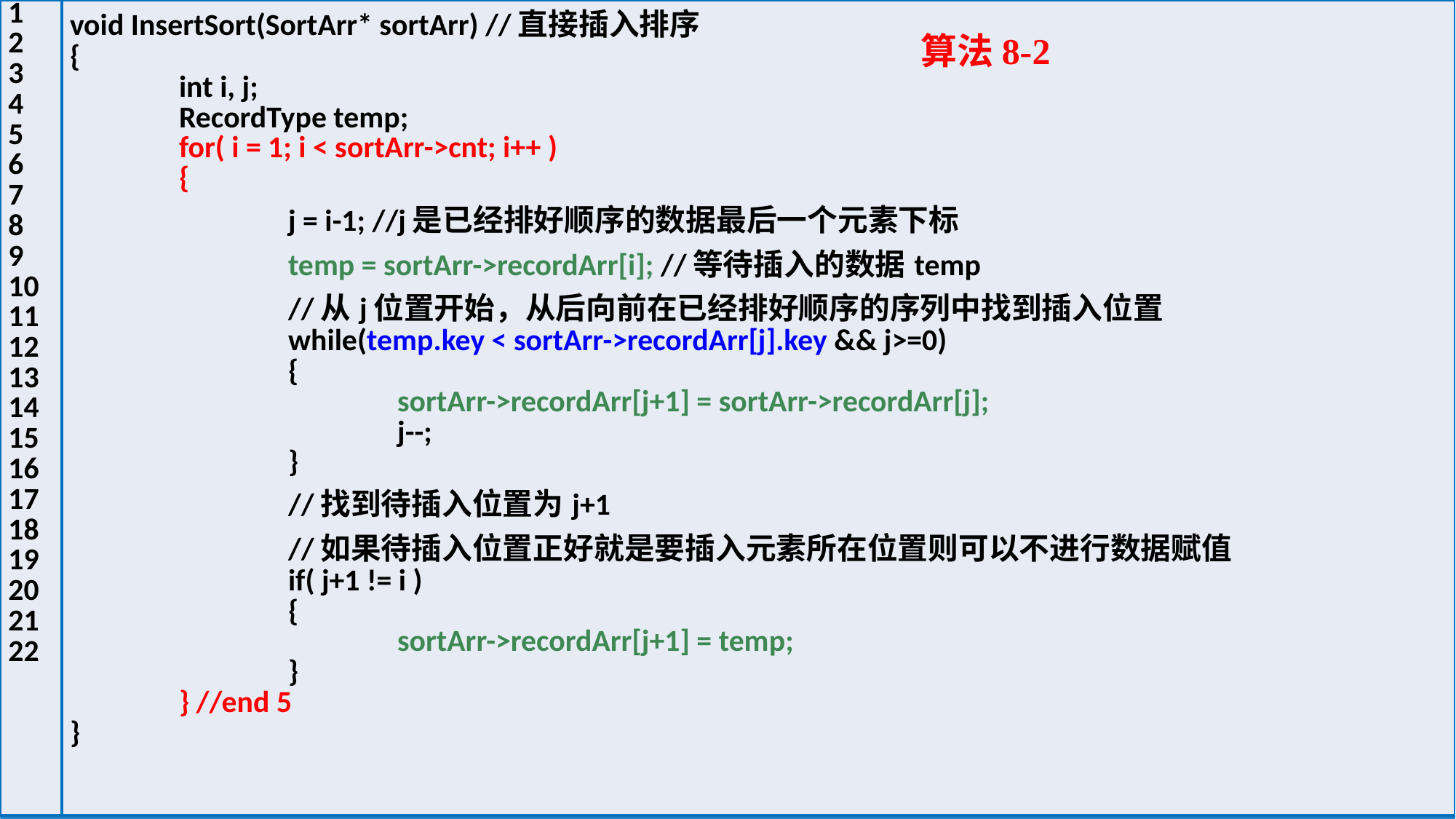

| 1 2 3 4 5 6 7 8 9 10 11 12 13 14 15 16 17 18 19 20 21 22 | void InsertSort(SortArr\* sortArr) //直接插入排序 { int i, j; RecordType temp; for( i = 1; i < sortArr->cnt; i++ ) { j = i-1; //j是已经排好顺序的数据最后一个元素下标 temp = sortArr->recordArr[i]; //等待插入的数据temp //从j位置开始，从后向前在已经排好顺序的序列中找到插入位置 while(temp.key < sortArr->recordArr[j].key && j>=0) { sortArr->recordArr[j+1] = sortArr->recordArr[j]; j--; } //找到待插入位置为j+1 //如果待插入位置正好就是要插入元素所在位置则可以不进行数据赋值 if( j+1 != i ) { sortArr->recordArr[j+1] = temp; } } //end 5 } |
| --- | --- |
算法8-2